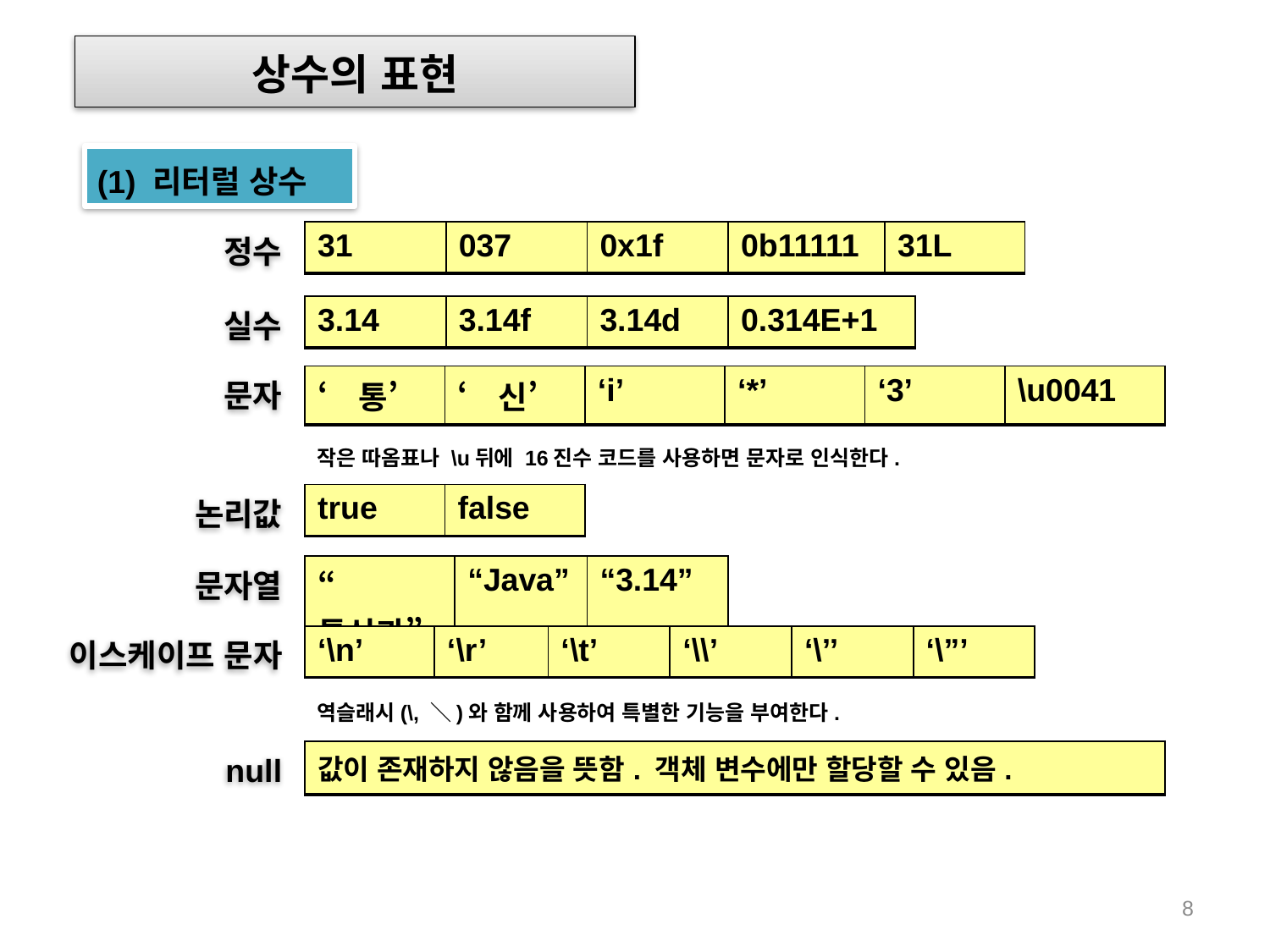

상수의 표현
(1) 리터럴 상수
정수
| 31 | 037 | 0x1f | 0b11111 | 31L |
| --- | --- | --- | --- | --- |
실수
| 3.14 | 3.14f | 3.14d | 0.314E+1 |
| --- | --- | --- | --- |
문자
| ‘통’ | ‘신’ | ‘i’ | ‘\*’ | ‘3’ | \u0041 |
| --- | --- | --- | --- | --- | --- |
작은 따옴표나 \u뒤에 16진수 코드를 사용하면 문자로 인식한다.
논리값
| true | false |
| --- | --- |
문자열
| “통신과” | “Java” | “3.14” |
| --- | --- | --- |
이스케이프 문자
| ‘\n’ | ‘\r’ | ‘\t’ | ‘\\’ | ‘\’’ | ‘\”’ |
| --- | --- | --- | --- | --- | --- |
역슬래시(\, ＼)와 함께 사용하여 특별한 기능을 부여한다.
null
| 값이 존재하지 않음을 뜻함. 객체 변수에만 할당할 수 있음. |
| --- |
8